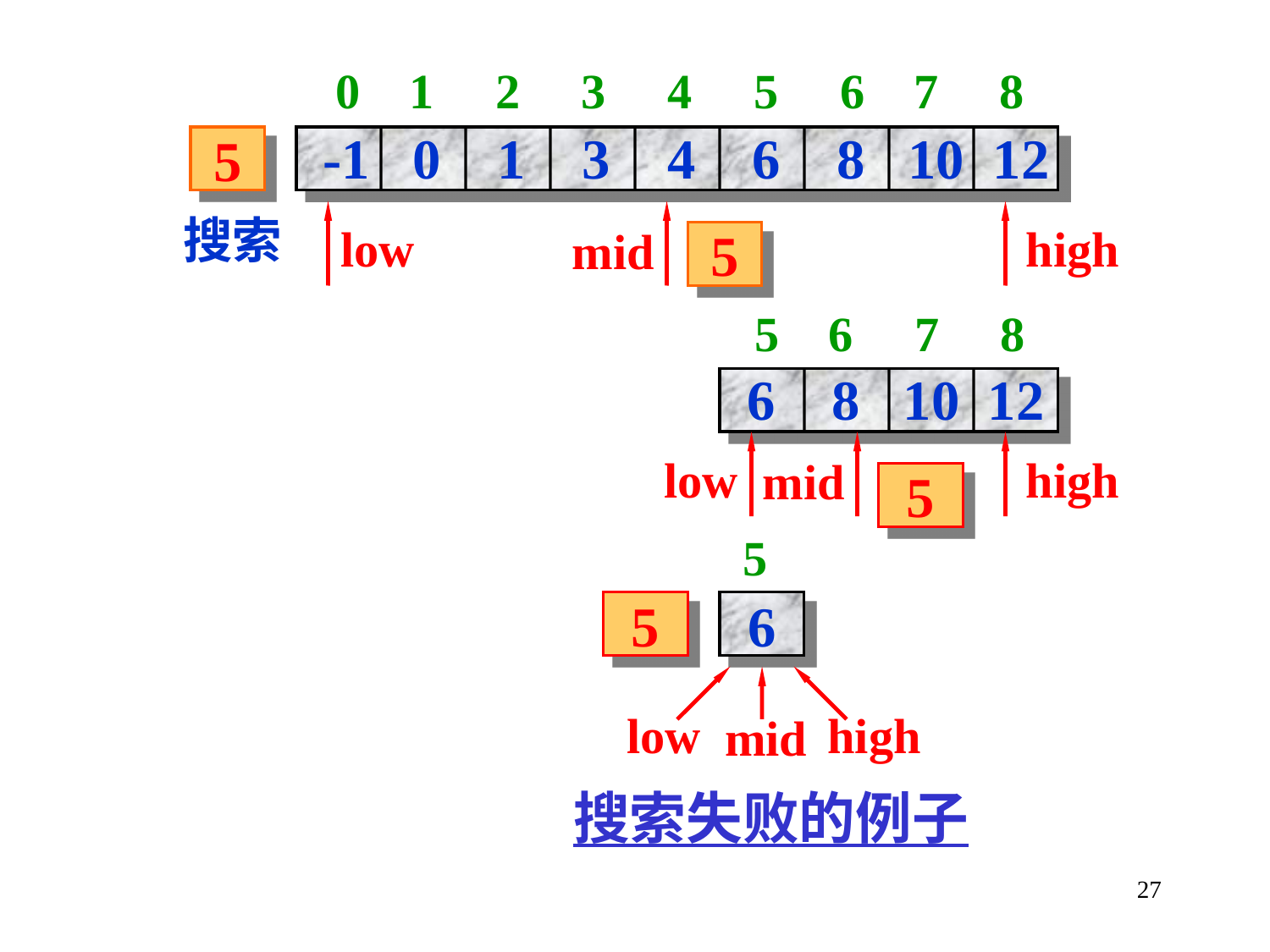

0    1     2     3     4     5     6    7     8
 -1   0    1    3    4    6    8   10  12
5

搜索
low
high
mid
5
 5    6     7     8
 6    8   10  12

low
high
mid
5
5
5
6

low
high
mid
搜索失败的例子
27